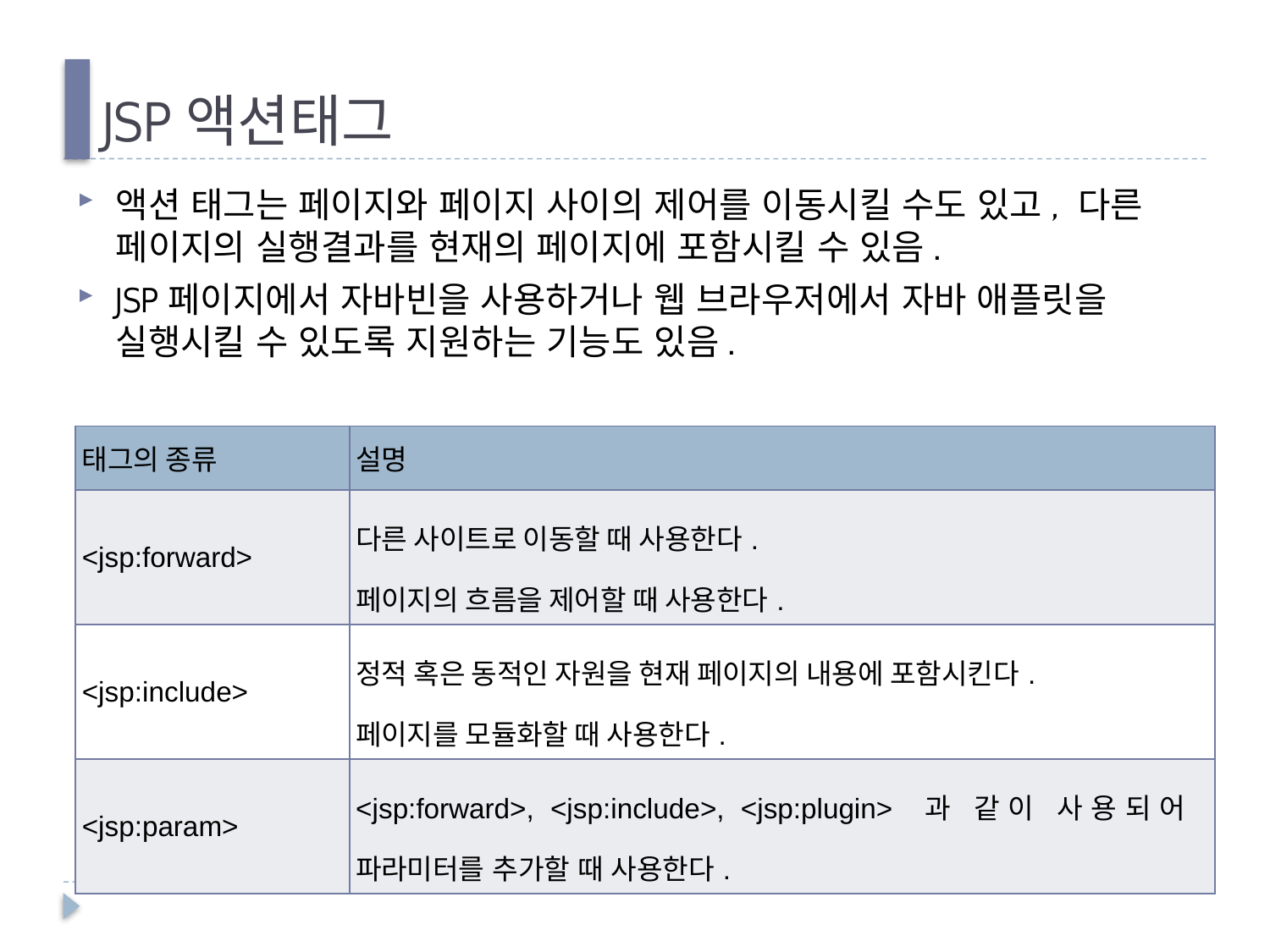

# JSP액션태그
액션 태그는 페이지와 페이지 사이의 제어를 이동시킬 수도 있고, 다른 페이지의 실행결과를 현재의 페이지에 포함시킬 수 있음.
JSP페이지에서 자바빈을 사용하거나 웹 브라우저에서 자바 애플릿을 실행시킬 수 있도록 지원하는 기능도 있음.

| 태그의 종류 | 설명 |
| --- | --- |
| <jsp:forward> | 다른 사이트로 이동할 때 사용한다. 페이지의 흐름을 제어할 때 사용한다. |
| <jsp:include> | 정적 혹은 동적인 자원을 현재 페이지의 내용에 포함시킨다. 페이지를 모듈화할 때 사용한다. |
| <jsp:param> | <jsp:forward>, <jsp:include>, <jsp:plugin> 과 같이 사용되어 파라미터를 추가할 때 사용한다. |